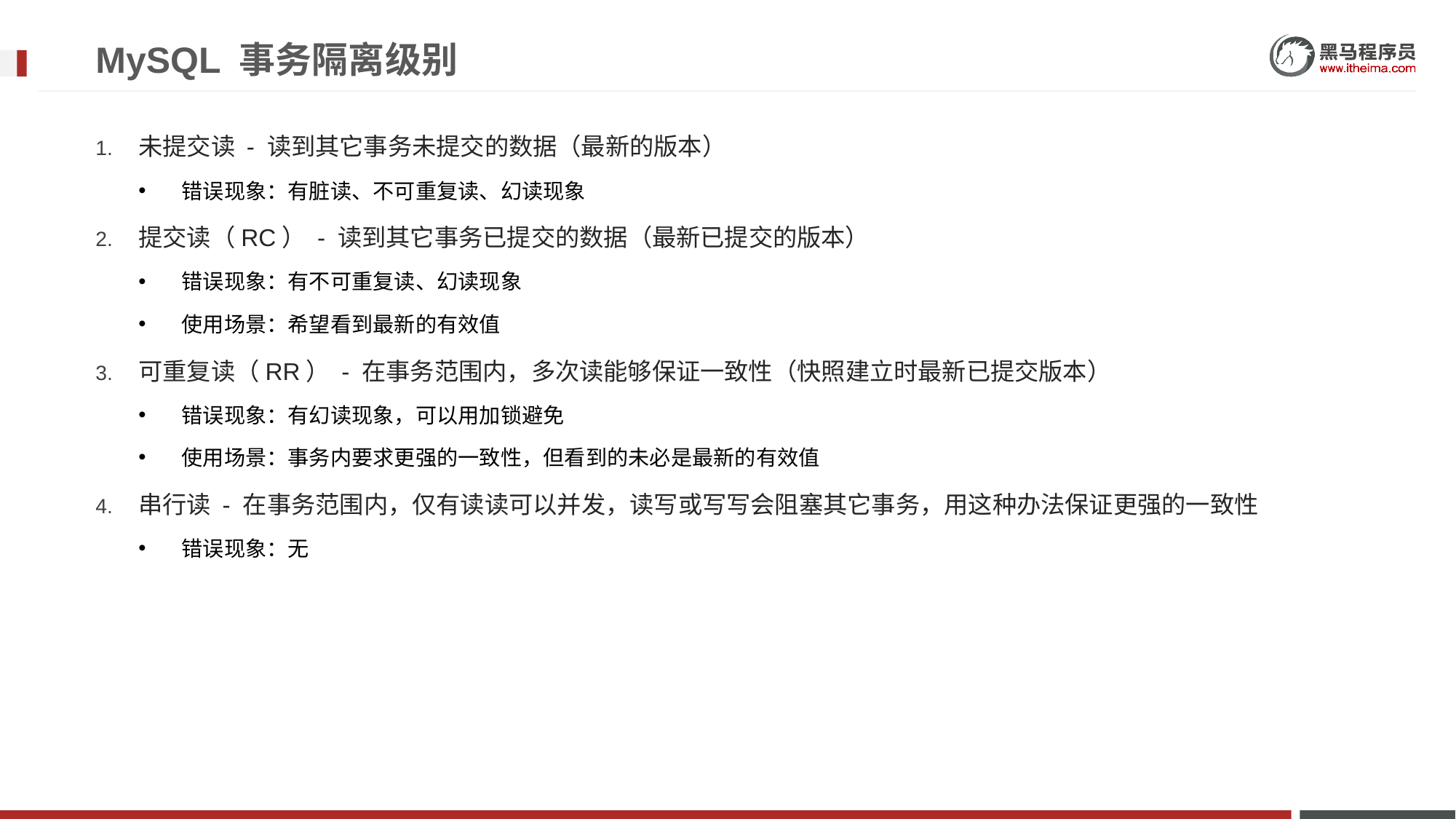

# MySQL 事务隔离级别
未提交读 - 读到其它事务未提交的数据（最新的版本）
错误现象：有脏读、不可重复读、幻读现象
提交读（RC） - 读到其它事务已提交的数据（最新已提交的版本）
错误现象：有不可重复读、幻读现象
使用场景：希望看到最新的有效值
可重复读（RR） - 在事务范围内，多次读能够保证一致性（快照建立时最新已提交版本）
错误现象：有幻读现象，可以用加锁避免
使用场景：事务内要求更强的一致性，但看到的未必是最新的有效值
串行读 - 在事务范围内，仅有读读可以并发，读写或写写会阻塞其它事务，用这种办法保证更强的一致性
错误现象：无